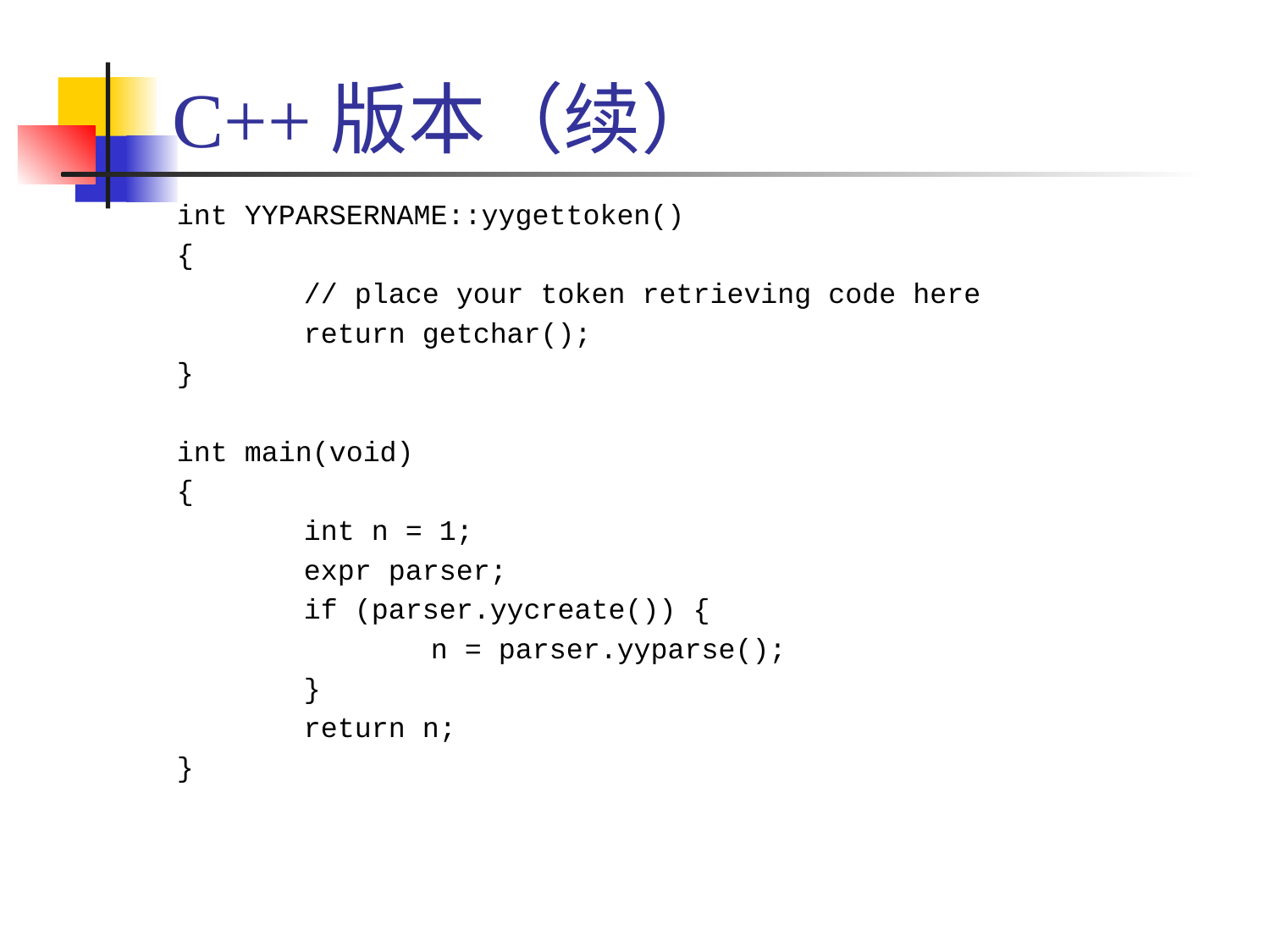

# C++版本（续）
int YYPARSERNAME::yygettoken()
{
	// place your token retrieving code here
	return getchar();
}

int main(void)
{
	int n = 1;
	expr parser;
	if (parser.yycreate()) {
		n = parser.yyparse();
	}
	return n;
}